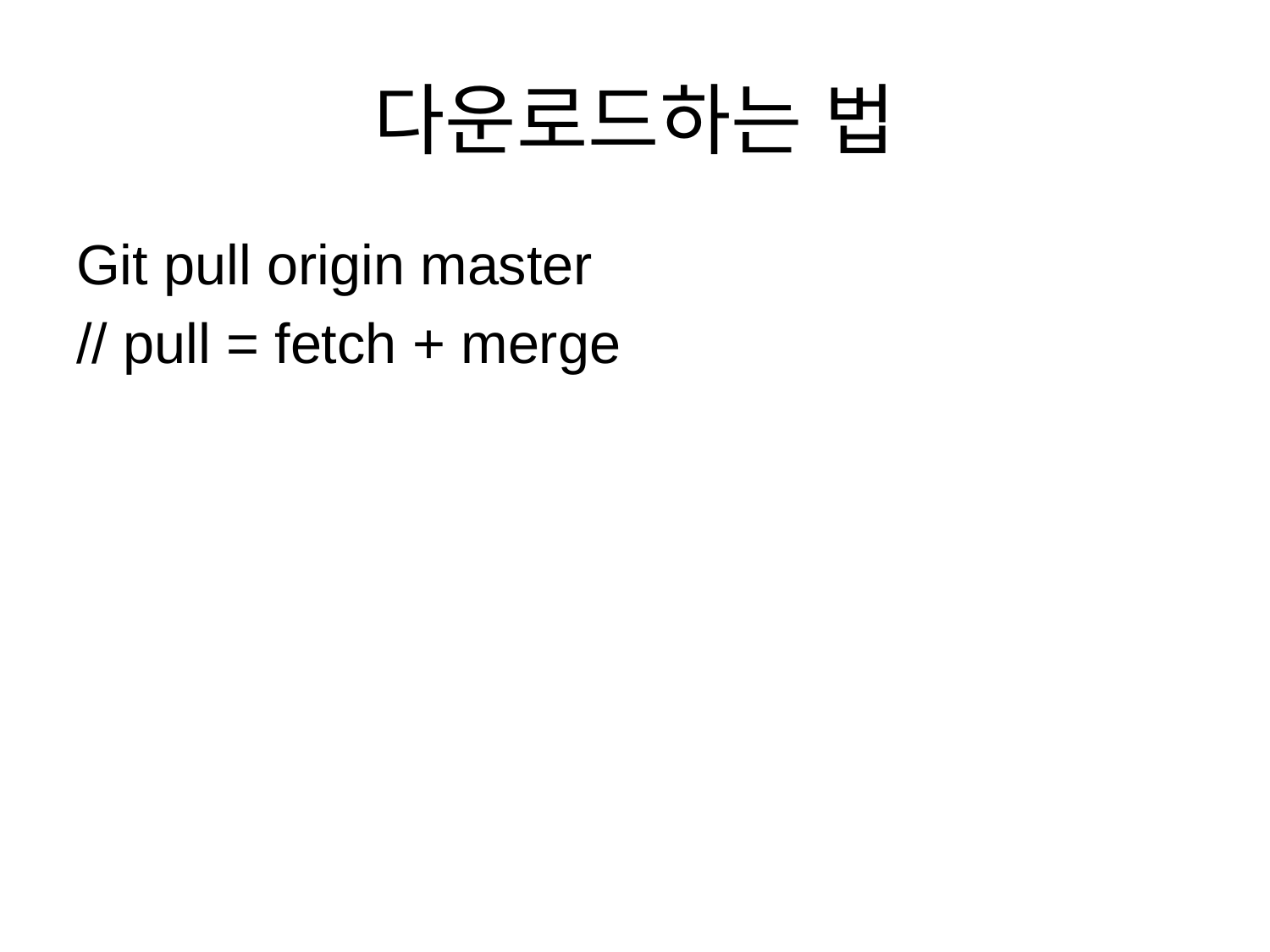

# 다운로드하는 법
Git pull origin master
// pull = fetch + merge